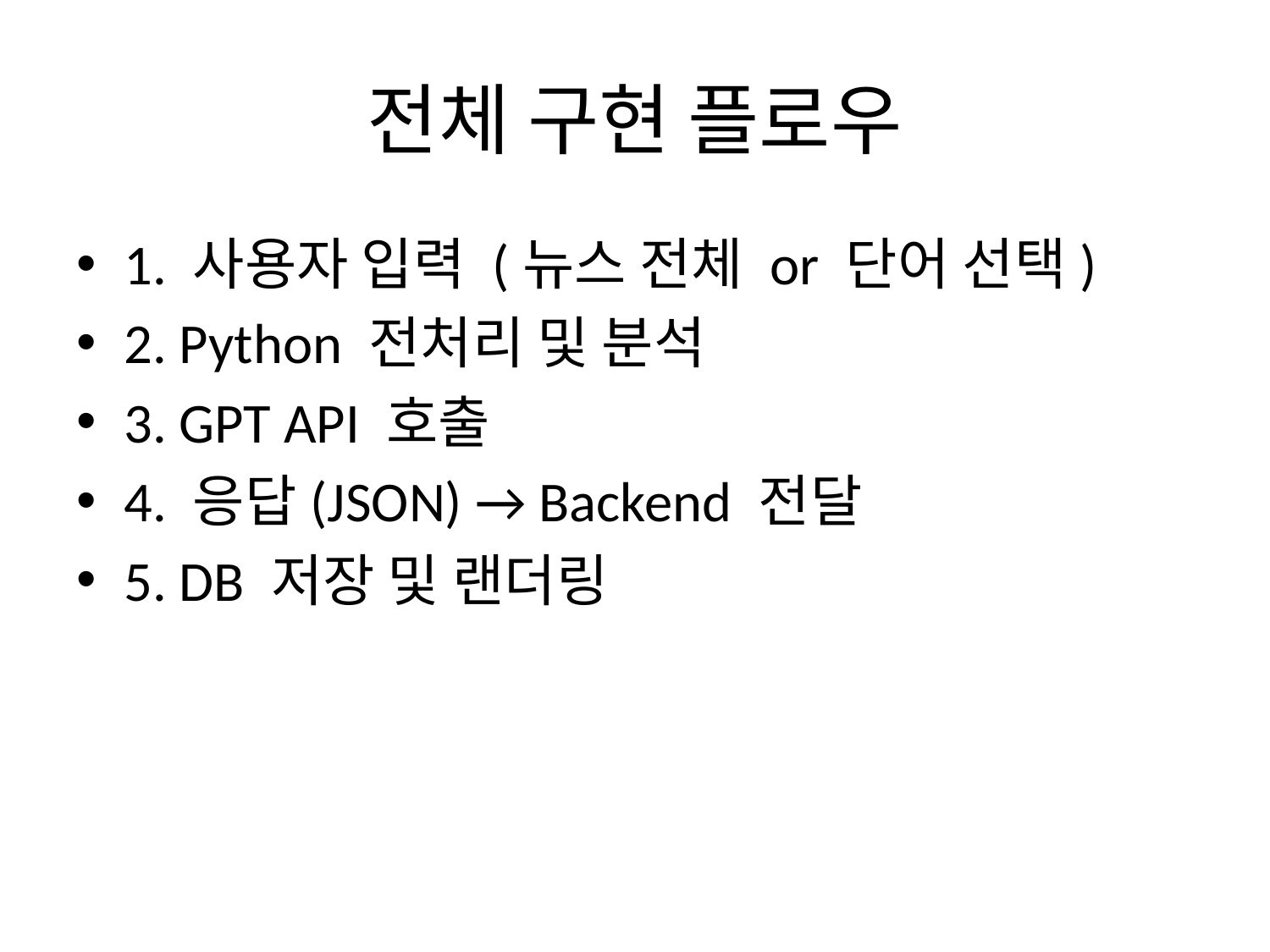

# 전체 구현 플로우
1. 사용자 입력 (뉴스 전체 or 단어 선택)
2. Python 전처리 및 분석
3. GPT API 호출
4. 응답(JSON) → Backend 전달
5. DB 저장 및 랜더링